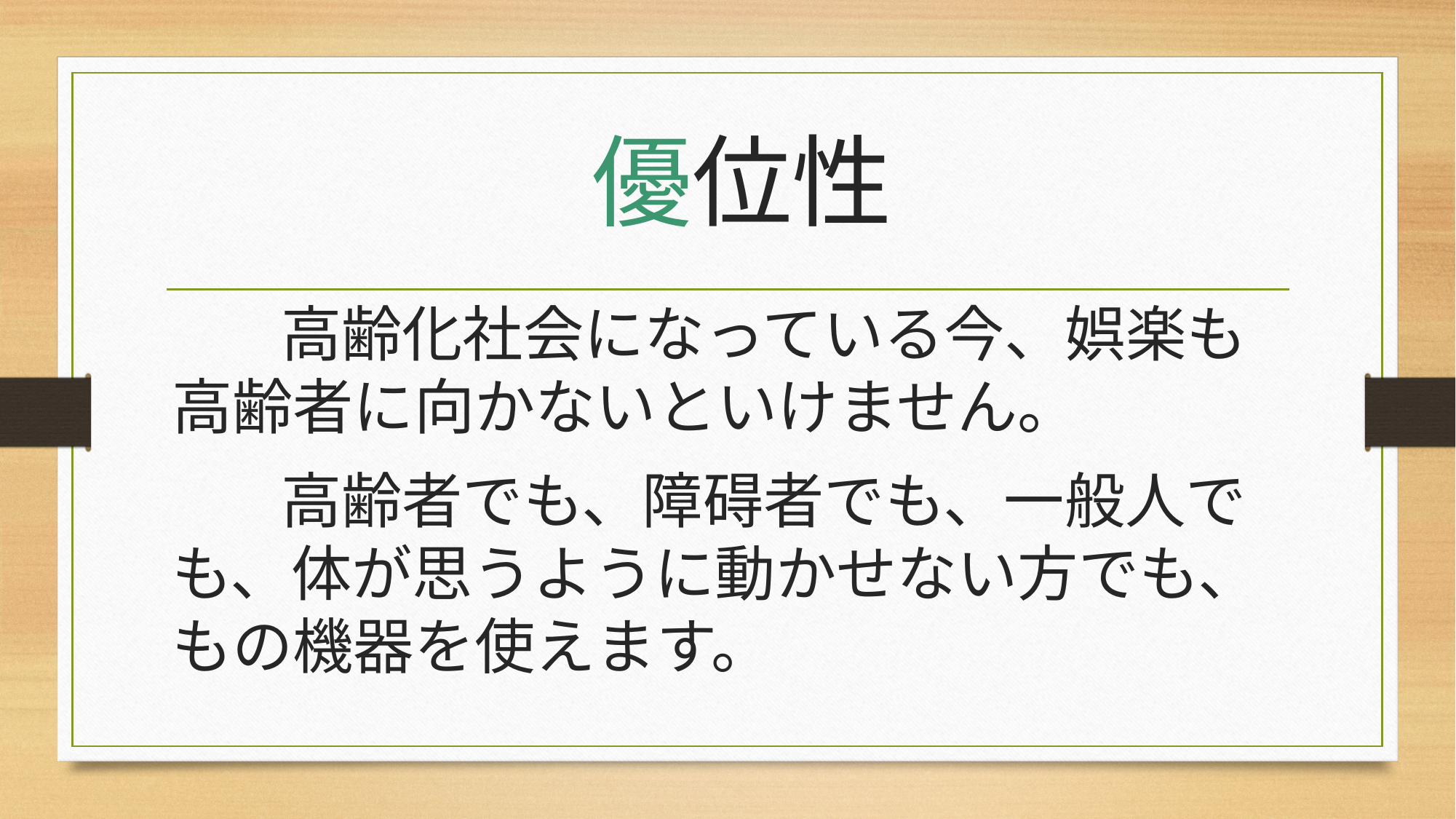

# 優位性
	高齢化社会になっている今、娯楽も高齢者に向かないといけません。
	高齢者でも、障碍者でも、一般人でも、体が思うように動かせない方でも、もの機器を使えます。